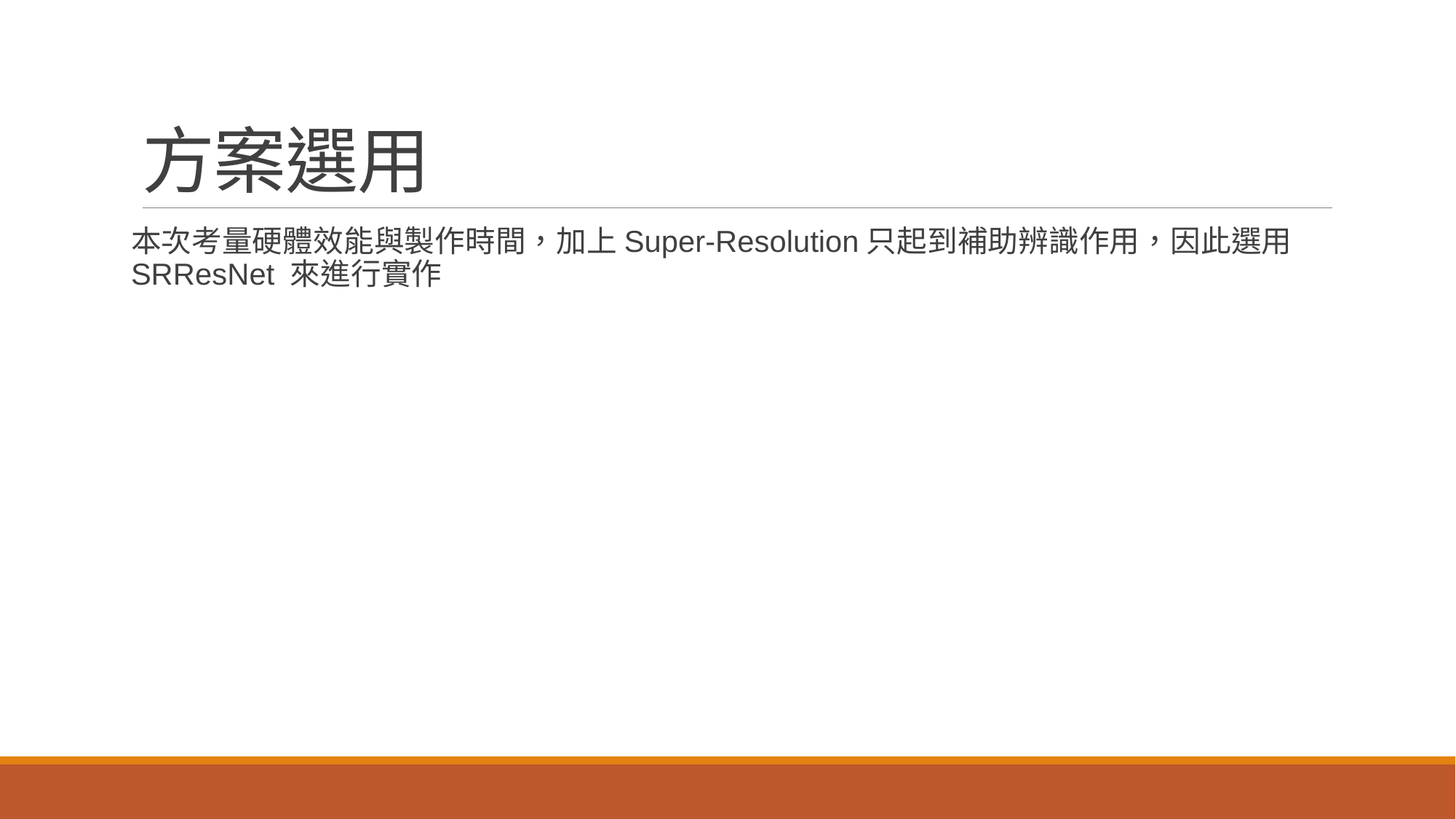

# 方案選用
本次考量硬體效能與製作時間，加上Super-Resolution只起到補助辨識作用，因此選用SRResNet 來進行實作